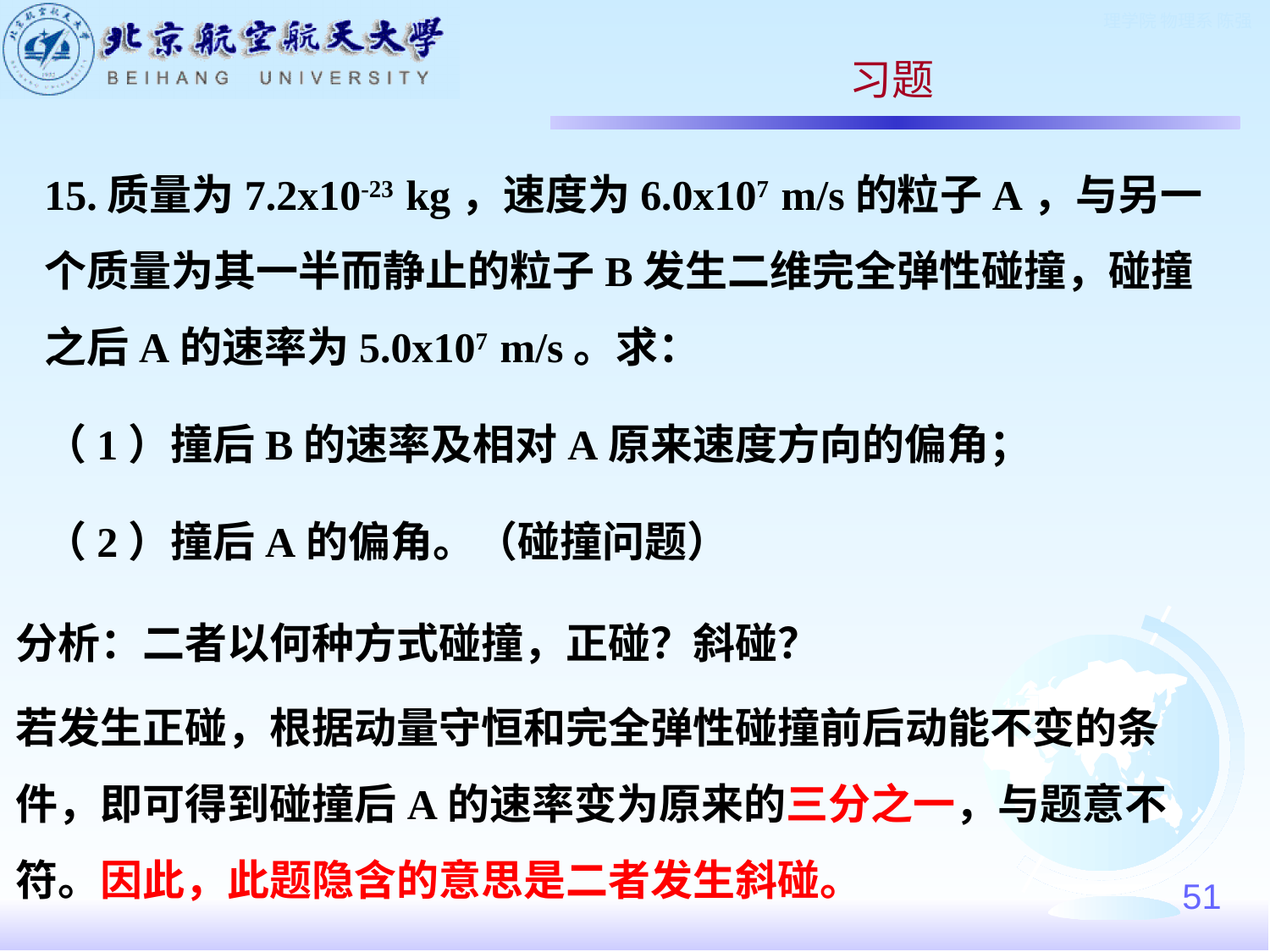

习题
15.质量为7.2x10-23  kg，速度为6.0x107  m/s的粒子A，与另一个质量为其一半而静止的粒子B发生二维完全弹性碰撞，碰撞之后A的速率为5.0x107  m/s。求：
（1）撞后B的速率及相对A原来速度方向的偏角；
（2）撞后A的偏角。（碰撞问题）
分析：二者以何种方式碰撞，正碰？斜碰？
若发生正碰，根据动量守恒和完全弹性碰撞前后动能不变的条件，即可得到碰撞后A的速率变为原来的三分之一，与题意不符。因此，此题隐含的意思是二者发生斜碰。
51